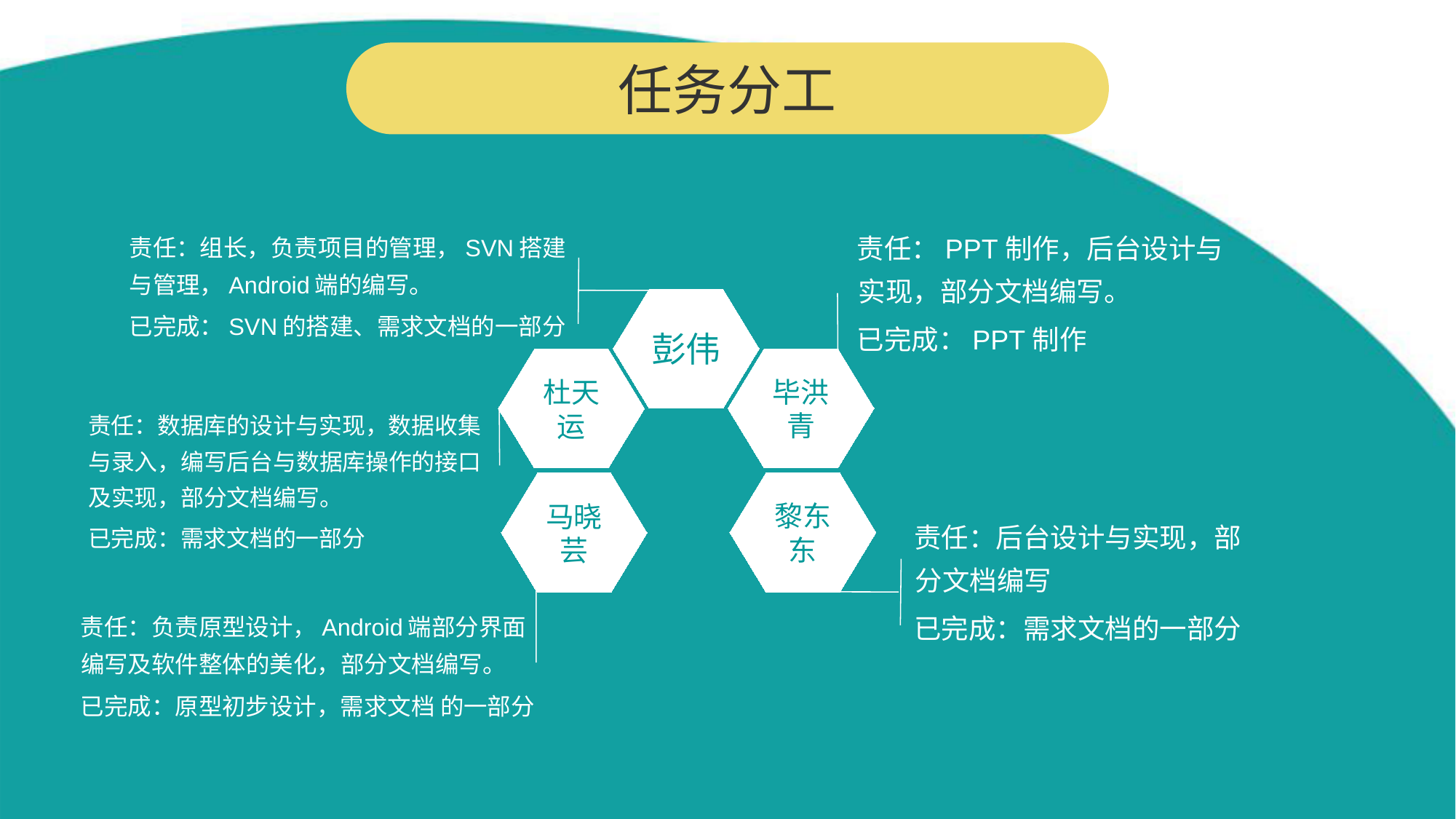

任务分工

责任：组长，负责项目的管理，SVN搭建与管理，Android端的编写。
已完成：SVN的搭建、需求文档的一部分
责任：PPT制作，后台设计与实现，部分文档编写。
已完成：PPT制作

彭伟

毕洪青
杜天运
责任：数据库的设计与实现，数据收集与录入，编写后台与数据库操作的接口及实现，部分文档编写。
已完成：需求文档的一部分

黎东东
马晓芸
责任：后台设计与实现，部分文档编写
已完成：需求文档的一部分

责任：负责原型设计，Android端部分界面编写及软件整体的美化，部分文档编写。
已完成：原型初步设计，需求文档 的一部分